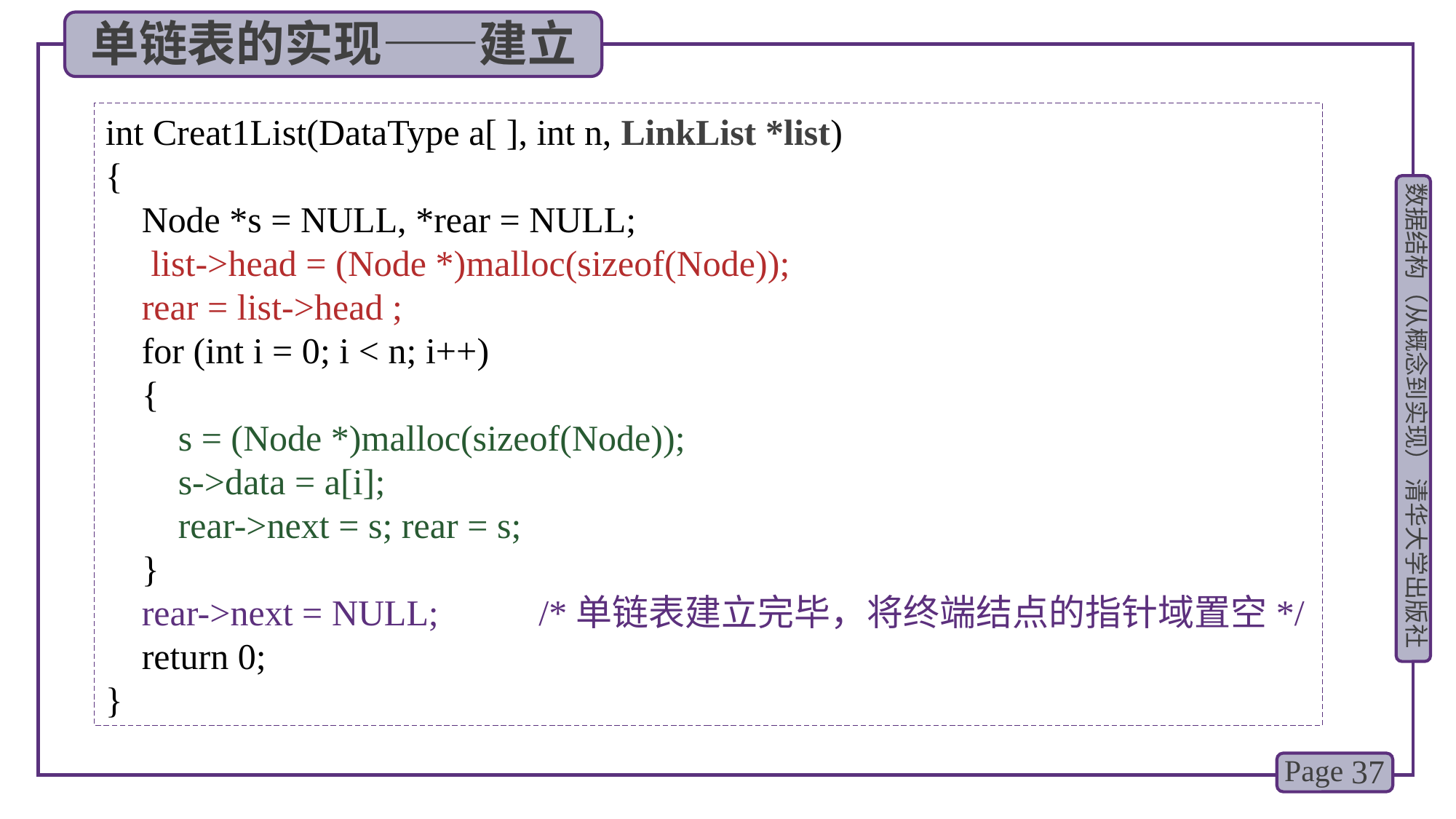

单链表的实现——建立

int Creat1List(DataType a[ ], int n, LinkList *list)
{
    Node *s = NULL, *rear = NULL;
     list->head = (Node *)malloc(sizeof(Node));
    rear = list->head ;
    for (int i = 0; i < n; i++)
    {
        s = (Node *)malloc(sizeof(Node));
        s->data = a[i];
        rear->next = s; rear = s;
    }
    rear->next = NULL;           /*单链表建立完毕，将终端结点的指针域置空*/
    return 0;
}